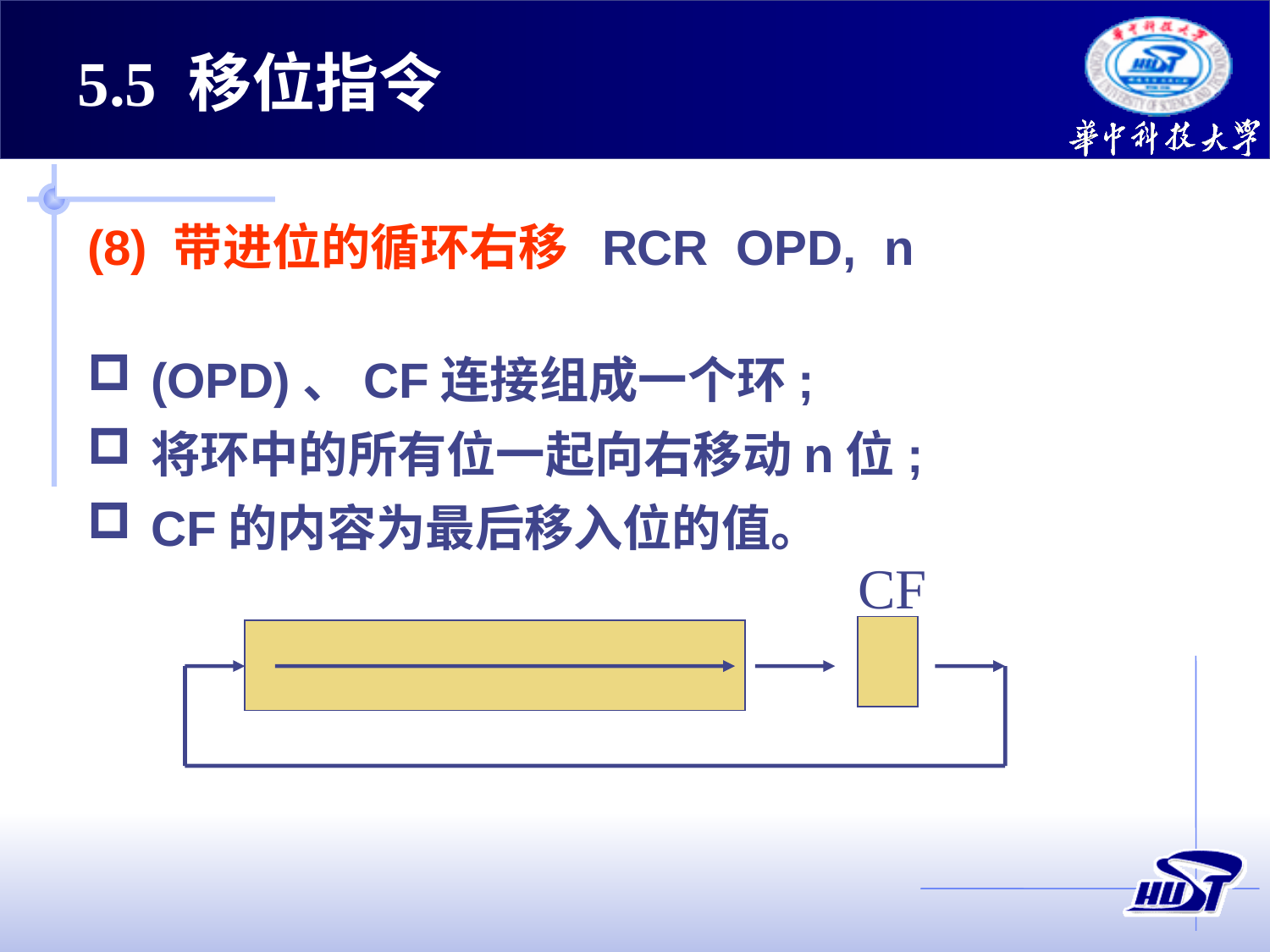

5.5 移位指令
(8) 带进位的循环右移  RCR  OPD,  n

(OPD)、CF连接组成一个环;
将环中的所有位一起向右移动n位;
CF的内容为最后移入位的值。
CF